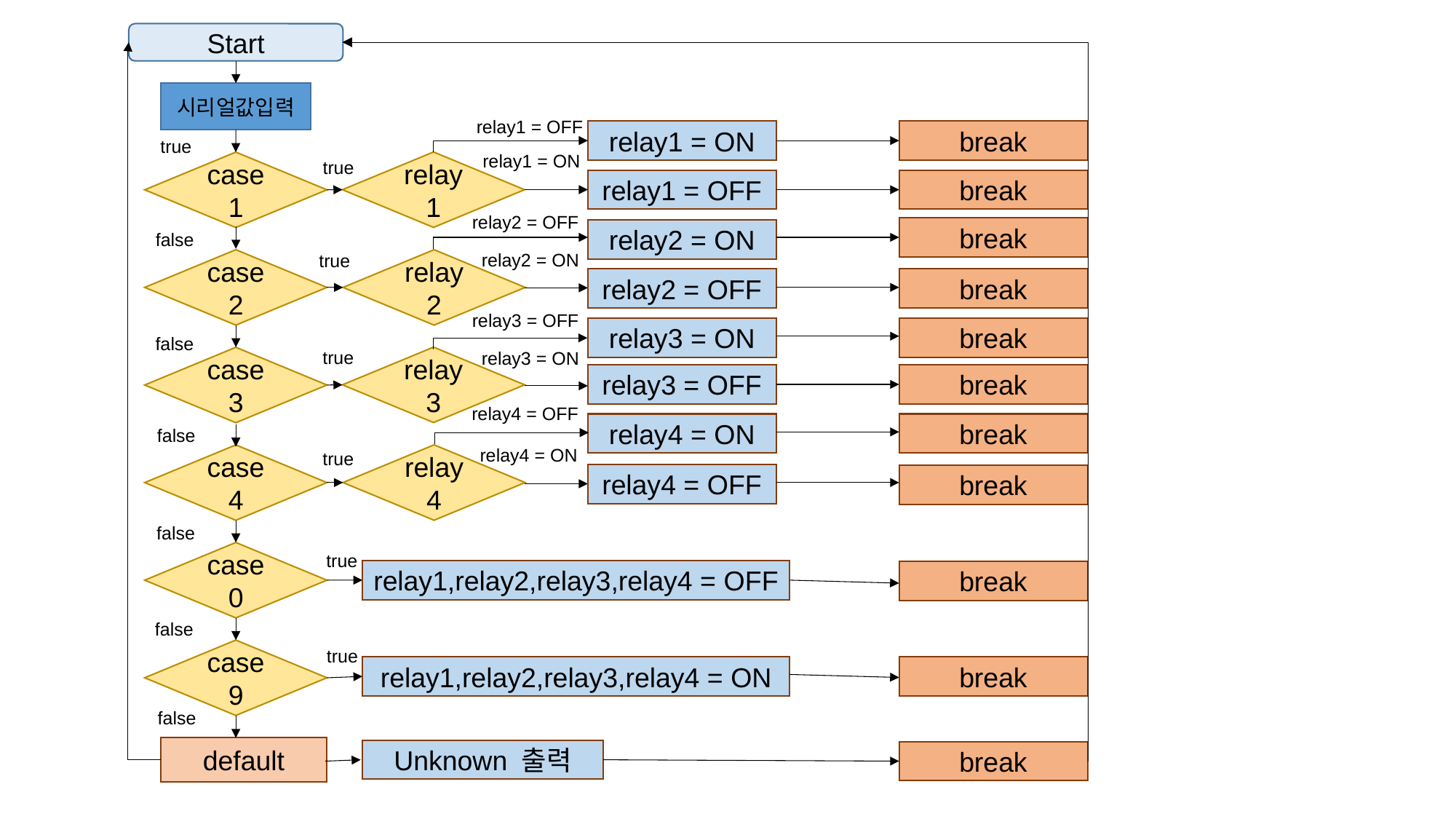

Start
시리얼값입력
relay1 = OFF
relay1 = ON
break
true
relay1 = ON
true
relay1
case 1
break
relay1 = OFF
relay2 = OFF
break
relay2 = ON
false
relay2 = ON
true
case 2
relay2
relay2 = OFF
break
relay3 = OFF
relay3 = ON
break
false
true
relay3 = ON
relay3
case 3
relay3 = OFF
break
relay4 = OFF
relay4 = ON
break
false
relay4 = ON
true
relay4
case 4
relay4 = OFF
break
false
case 0
true
relay1,relay2,relay3,relay4 = OFF
break
false
true
case 9
relay1,relay2,relay3,relay4 = ON
break
false
default
Unknown 출력
break